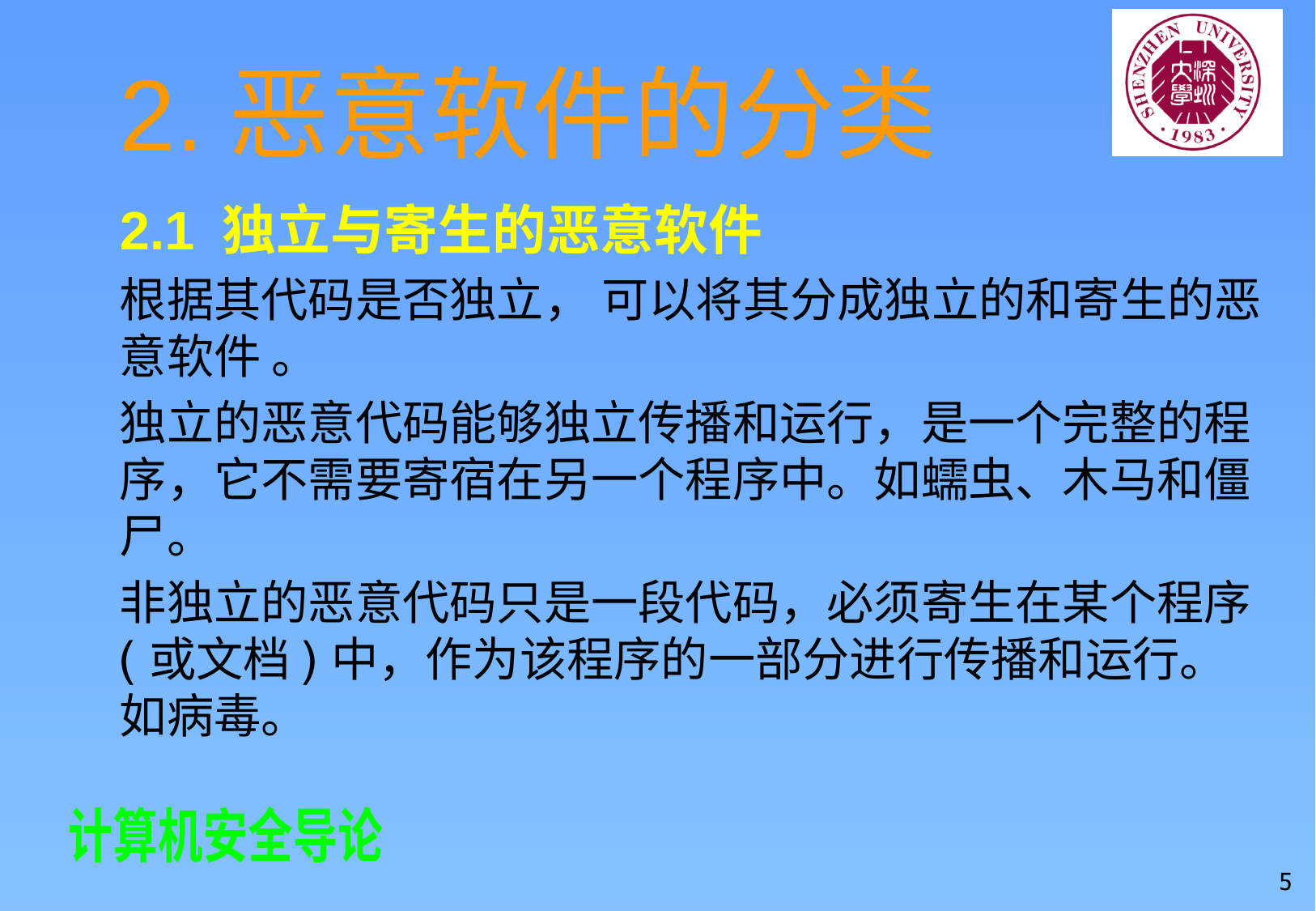

# 2.恶意软件的分类
2.1 独立与寄生的恶意软件
根据其代码是否独立， 可以将其分成独立的和寄生的恶意软件 。
独立的恶意代码能够独立传播和运行，是一个完整的程序，它不需要寄宿在另一个程序中。如蠕虫、木马和僵尸。
非独立的恶意代码只是一段代码，必须寄生在某个程序(或文档)中，作为该程序的一部分进行传播和运行。如病毒。
5